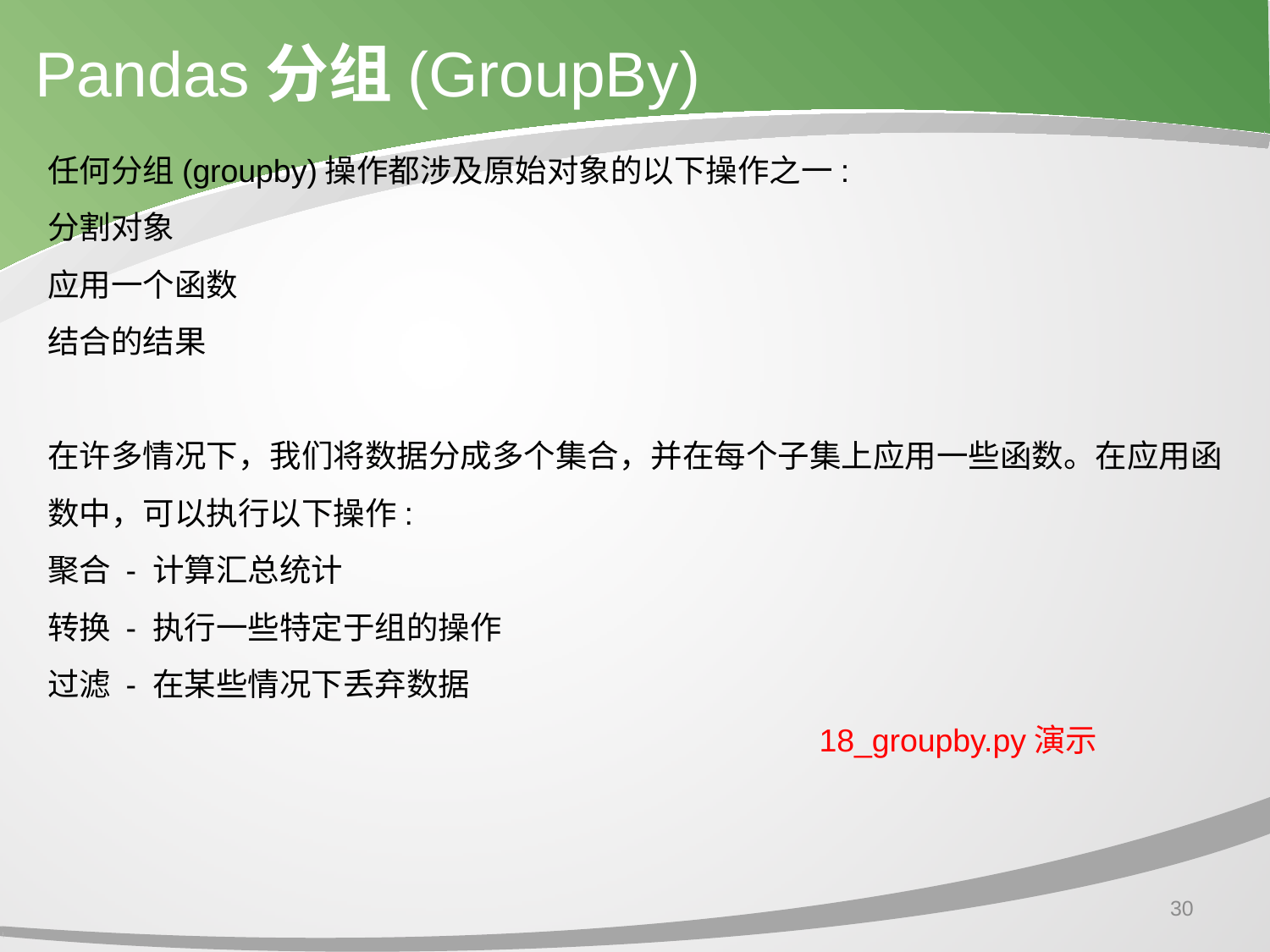

# Pandas分组(GroupBy)
任何分组(groupby)操作都涉及原始对象的以下操作之一:
分割对象
应用一个函数
结合的结果

在许多情况下，我们将数据分成多个集合，并在每个子集上应用一些函数。在应用函数中，可以执行以下操作:
聚合 - 计算汇总统计
转换 - 执行一些特定于组的操作
过滤 - 在某些情况下丢弃数据
18_groupby.py演示
30